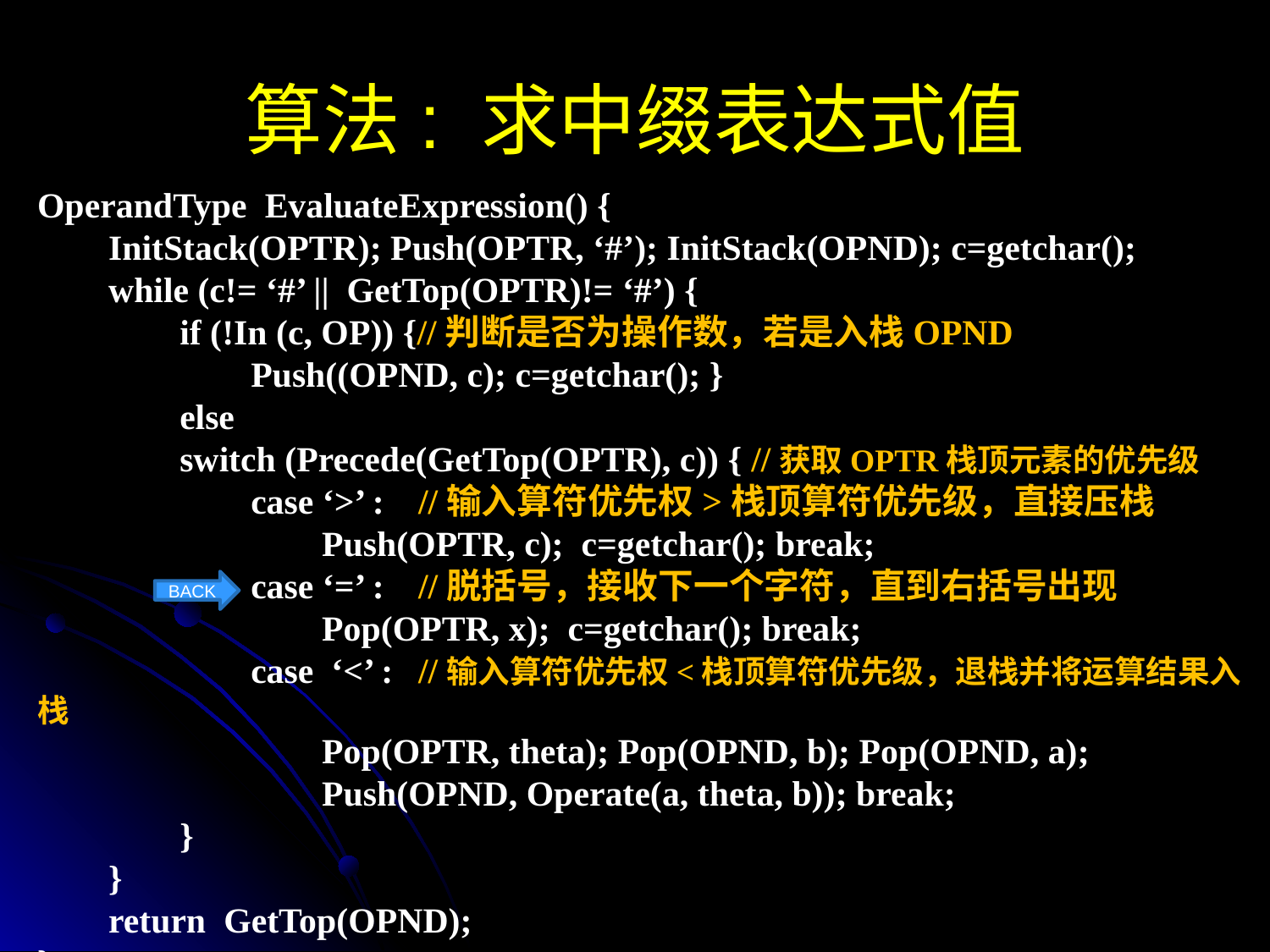

算法: 求中缀表达式值
OperandType  EvaluateExpression() {
        InitStack(OPTR); Push(OPTR, ‘#’); InitStack(OPND); c=getchar();
        while (c!= ‘#’ ||  GetTop(OPTR)!= ‘#’) {
                if (!In (c, OP)) {//判断是否为操作数，若是入栈OPND
                        Push((OPND, c); c=getchar(); }
                else
                switch (Precede(GetTop(OPTR), c)) { //获取OPTR栈顶元素的优先级
                        case ‘>’ :  	//输入算符优先权>栈顶算符优先级，直接压栈
                                Push(OPTR, c);  c=getchar(); break;
                        case ‘=’ :	//脱括号，接收下一个字符，直到右括号出现
                                Pop(OPTR, x);  c=getchar(); break;
                        case  ‘<’ :  	//输入算符优先权<栈顶算符优先级，退栈并将运算结果入栈
                                Pop(OPTR, theta); Pop(OPND, b); Pop(OPND, a);
                                Push(OPND, Operate(a, theta, b)); break;
                }
        }
        return  GetTop(OPND);
}
BACK